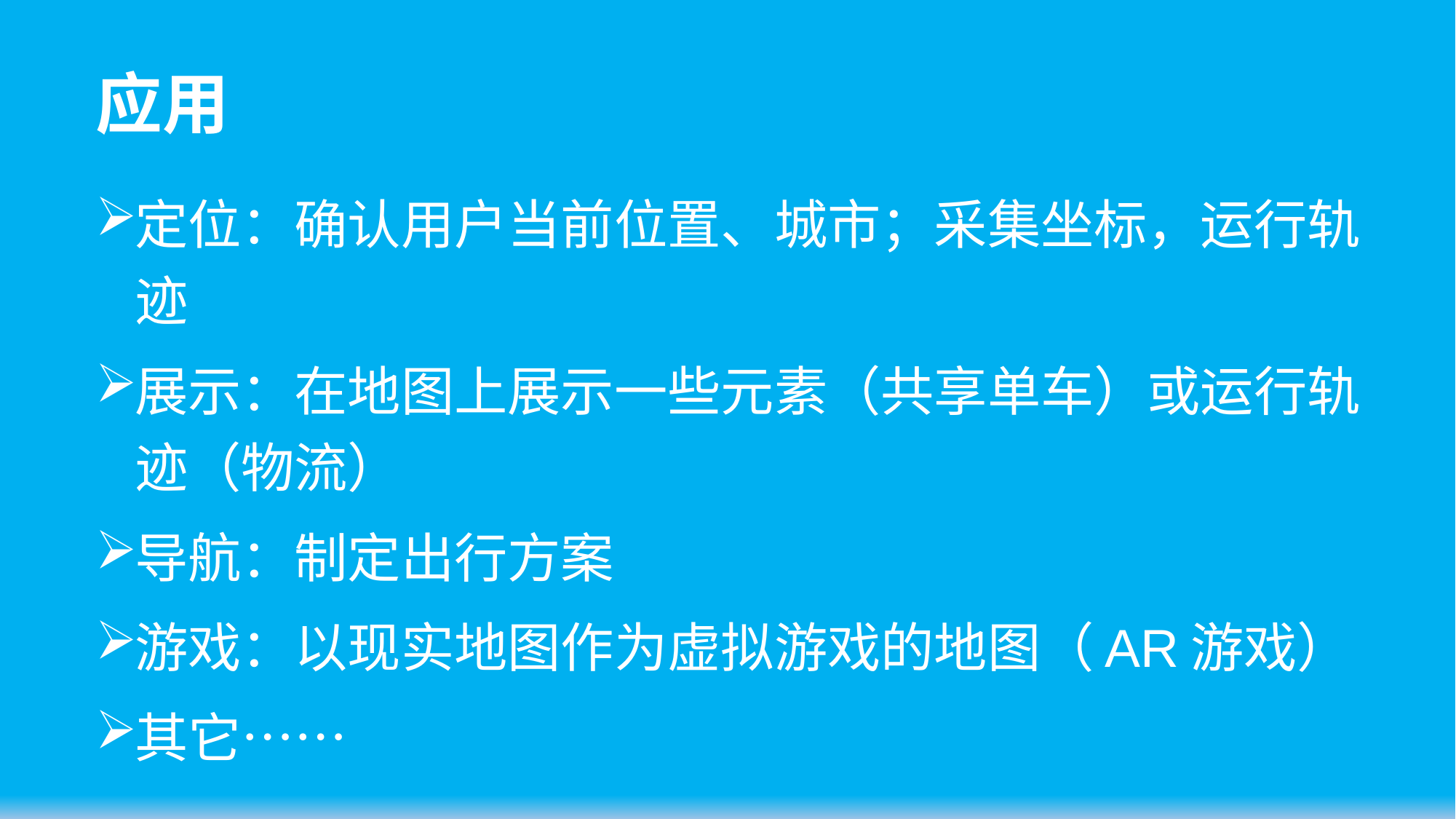

# 应用
定位：确认用户当前位置、城市；采集坐标，运行轨迹
展示：在地图上展示一些元素（共享单车）或运行轨迹（物流）
导航：制定出行方案
游戏：以现实地图作为虚拟游戏的地图（AR游戏）
其它……